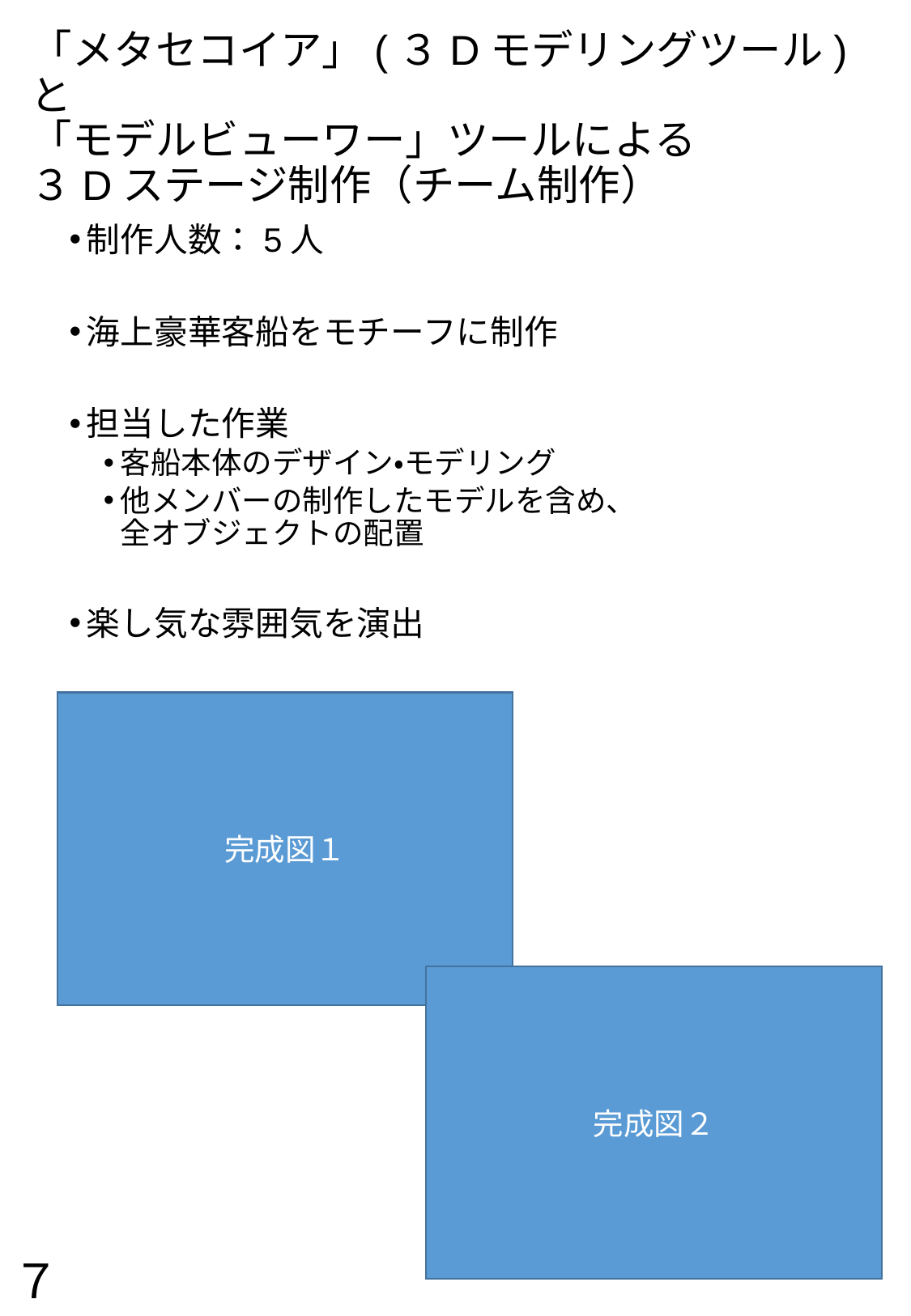

# 「メタセコイア」(３Dモデリングツール)と 「モデルビューワー」ツールによる ３Dステージ制作（チーム制作）
制作人数：5人

海上豪華客船をモチーフに制作

担当した作業
客船本体のデザイン・モデリング
他メンバーの制作したモデルを含め、　　　　　　全オブジェクトの配置

楽し気な雰囲気を演出
完成図１
完成図２
７